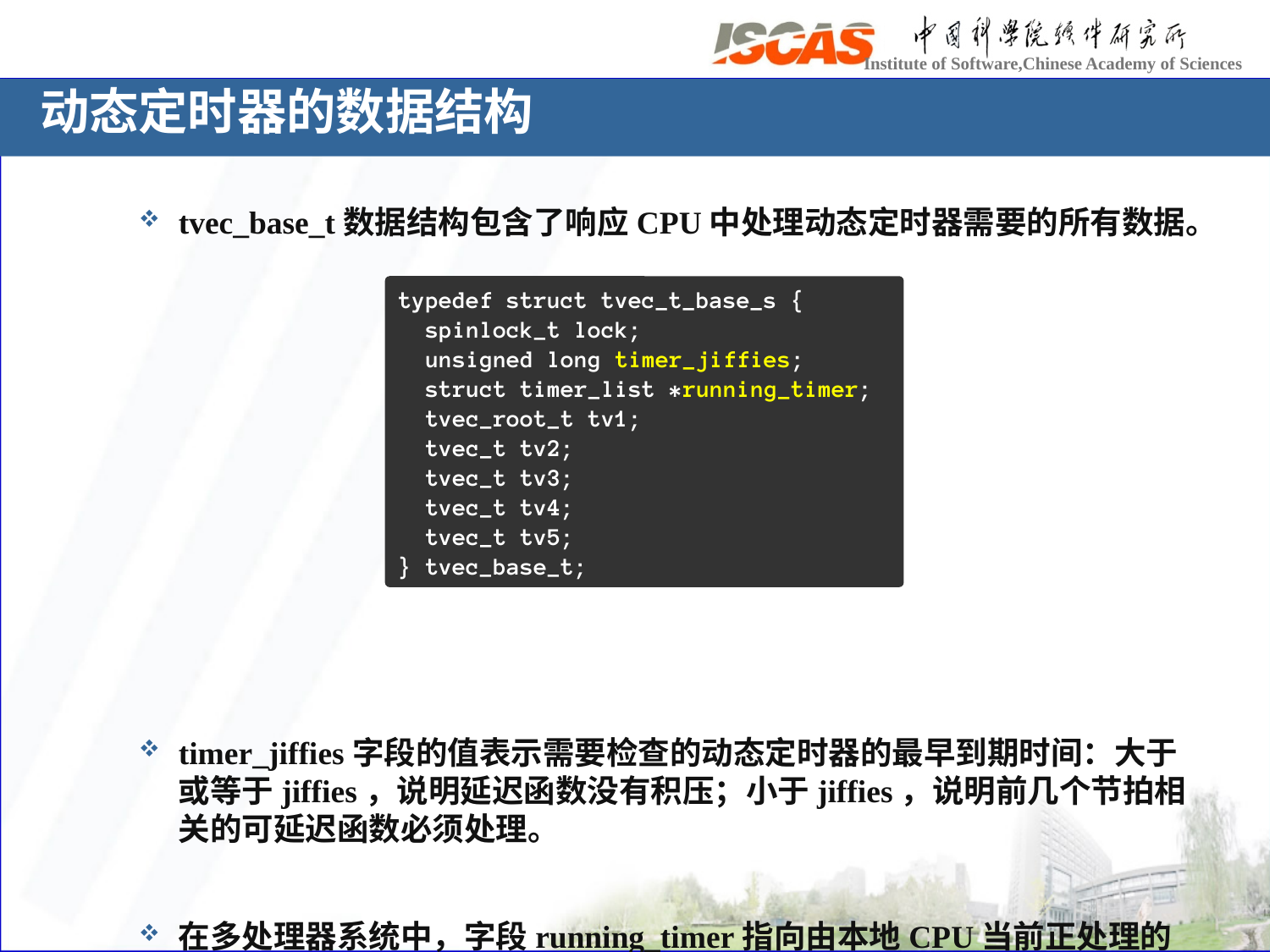

# 动态定时器的数据结构
tvec_base_t数据结构包含了响应CPU中处理动态定时器需要的所有数据。

timer_jiffies字段的值表示需要检查的动态定时器的最早到期时间：大于或等于jiffies，说明延迟函数没有积压；小于jiffies，说明前几个节拍相关的可延迟函数必须处理。

在多处理器系统中，字段running_timer指向由本地CPU当前正处理的动态定时器的timer_list数据结构。

typedef struct tvec_t_base_s {
  spinlock_t lock;
  unsigned long timer_jiffies;
  struct timer_list *running_timer;
  tvec_root_t tv1;
  tvec_t tv2;
  tvec_t tv3;
  tvec_t tv4;
  tvec_t tv5;
} tvec_base_t;